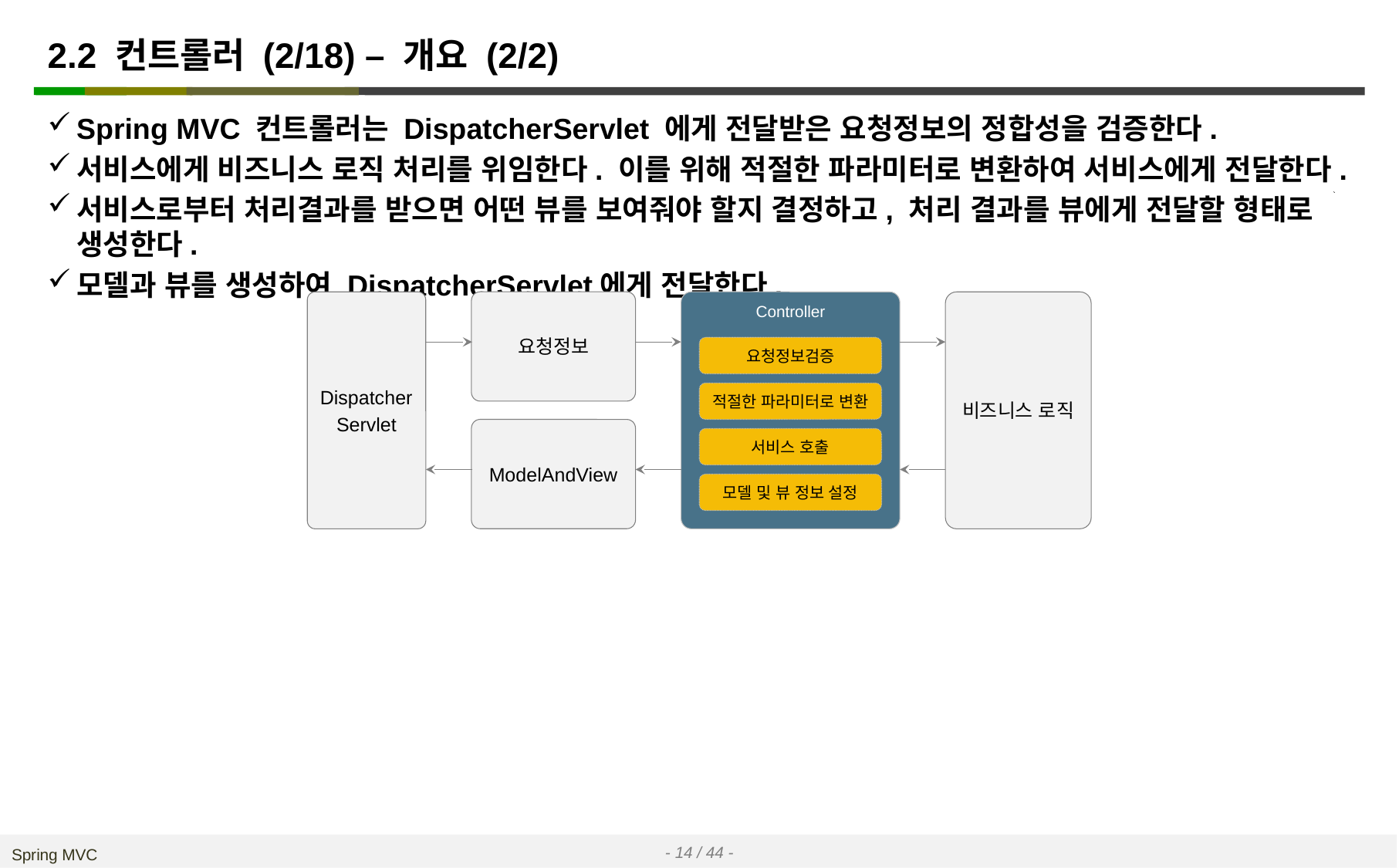

# 2.2 컨트롤러 (2/18) – 개요 (2/2)
Spring MVC 컨트롤러는 DispatcherServlet 에게 전달받은 요청정보의 정합성을 검증한다.
서비스에게 비즈니스 로직 처리를 위임한다. 이를 위해 적절한 파라미터로 변환하여 서비스에게 전달한다.
서비스로부터 처리결과를 받으면 어떤 뷰를 보여줘야 할지 결정하고, 처리 결과를 뷰에게 전달할 형태로 생성한다.
모델과 뷰를 생성하여 DispatcherServlet에게 전달한다.
Dispatcher
Servlet
요청정보
Controller
비즈니스 로직

요청정보검증
적절한 파라미터로 변환
ModelAndView
서비스 호출

모델 및 뷰 정보 설정